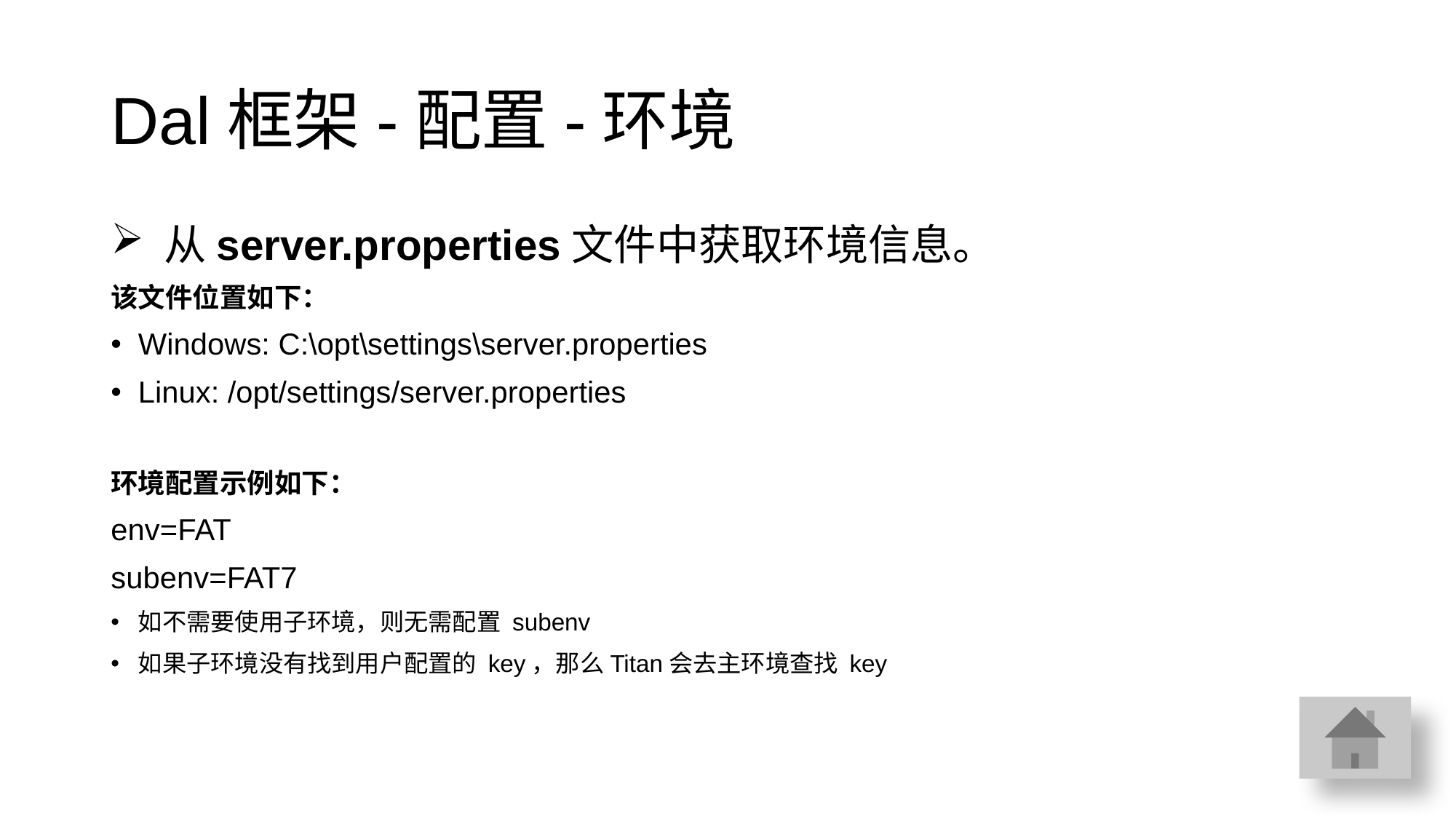

# Dal框架-配置-环境
 从server.properties文件中获取环境信息。
该文件位置如下：
Windows: C:\opt\settings\server.properties
Linux: /opt/settings/server.properties

环境配置示例如下：
env=FAT
subenv=FAT7
如不需要使用子环境，则无需配置 subenv
如果子环境没有找到用户配置的 key，那么Titan会去主环境查找 key